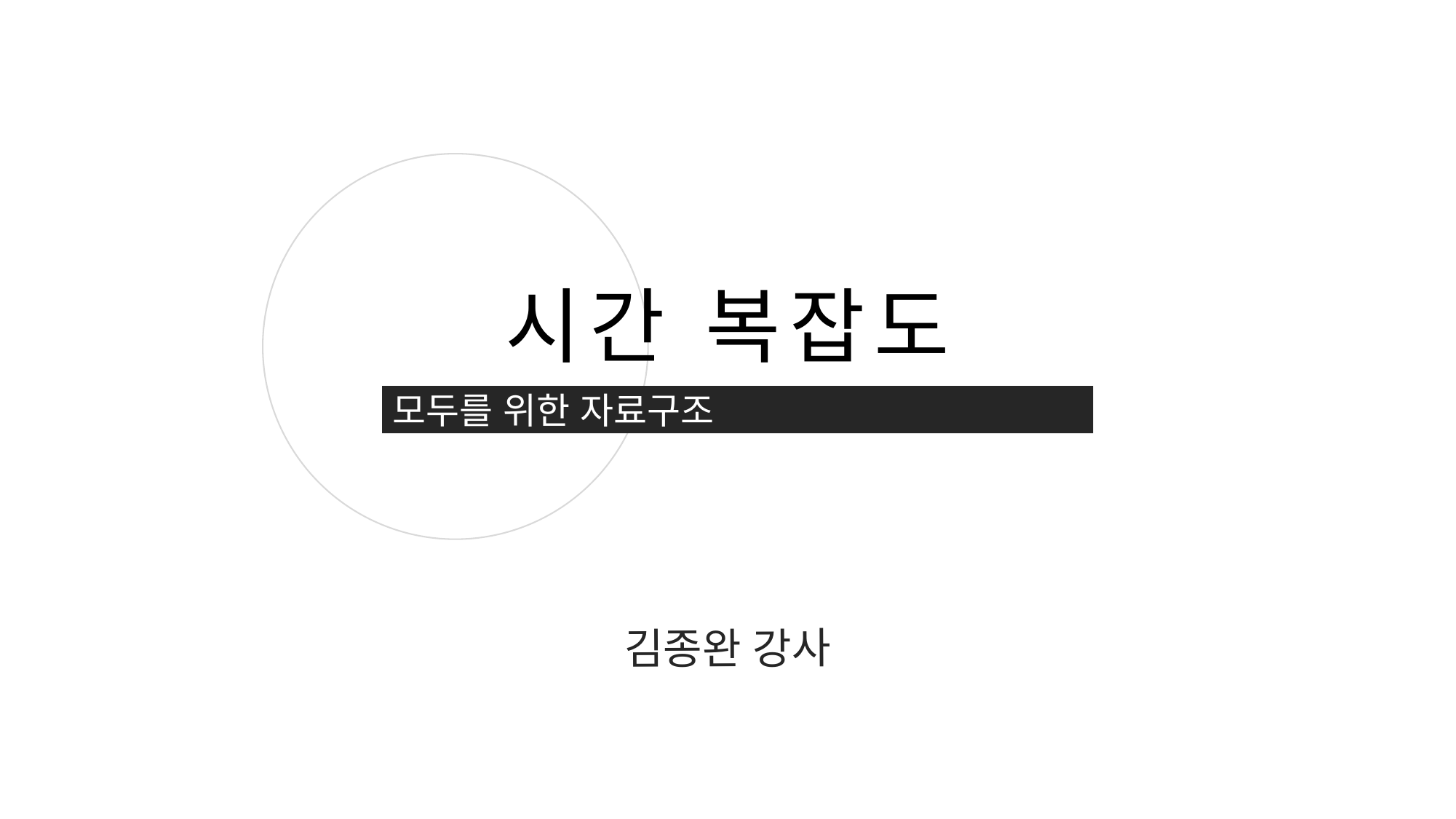

시간 복잡도
모두를 위한 자료구조
김종완 강사